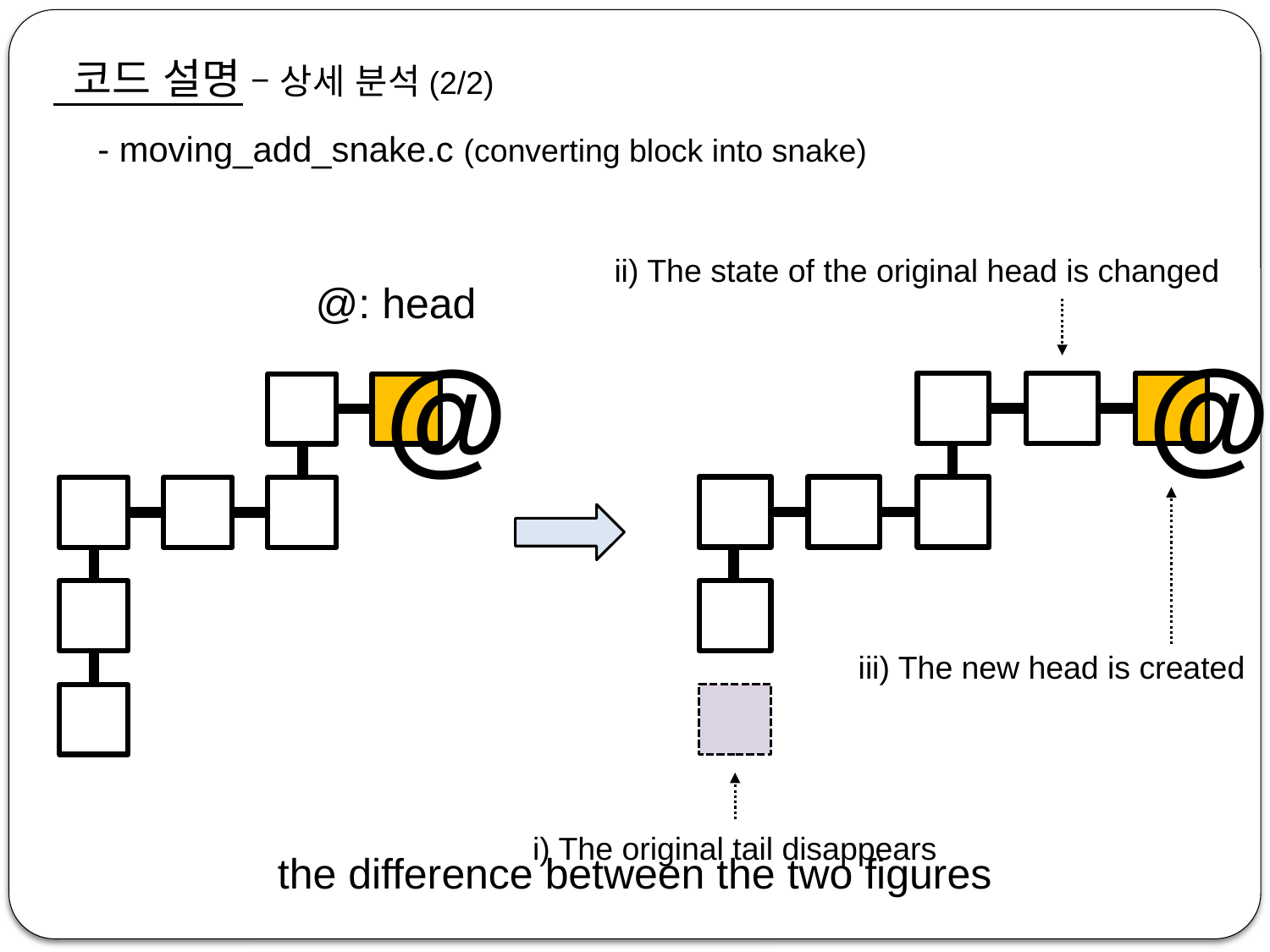

코드 설명 – 상세 분석(2/2)
- moving_add_snake.c (converting block into snake)
ii) The state of the original head is changed
@: head

@

@

iii) The new head is created

i) The original tail disappears
the difference between the two figures
- 실시간으로 이동하는 block
- on_alarm() 적용